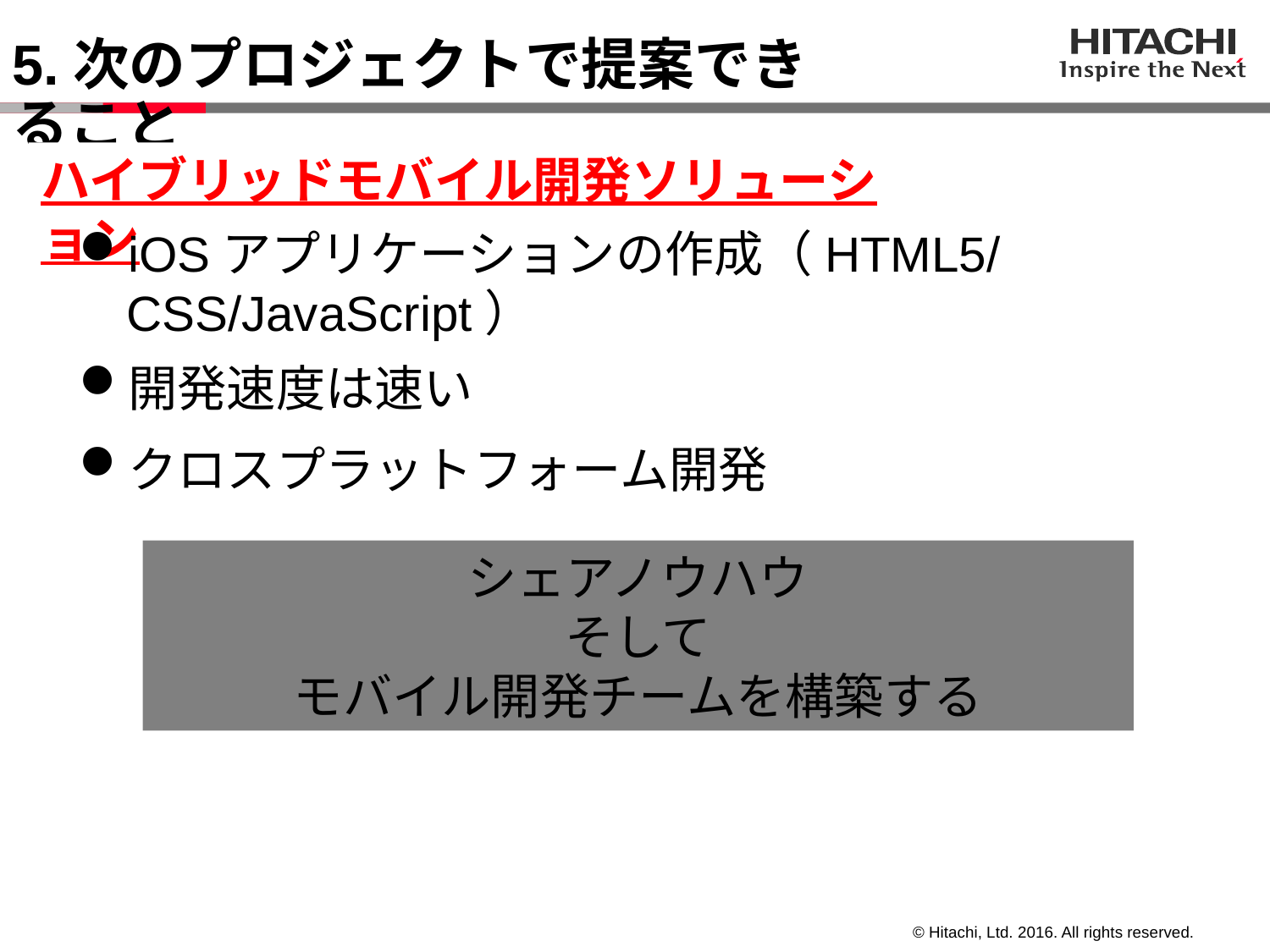

# 5.次のプロジェクトで提案できること
ハイブリッドモバイル開発ソリューション
iOSアプリケーションの作成（HTML5/CSS/JavaScript）
開発速度は速い
クロスプラットフォーム開発
シェアノウハウ
そして
モバイル開発チームを構築する